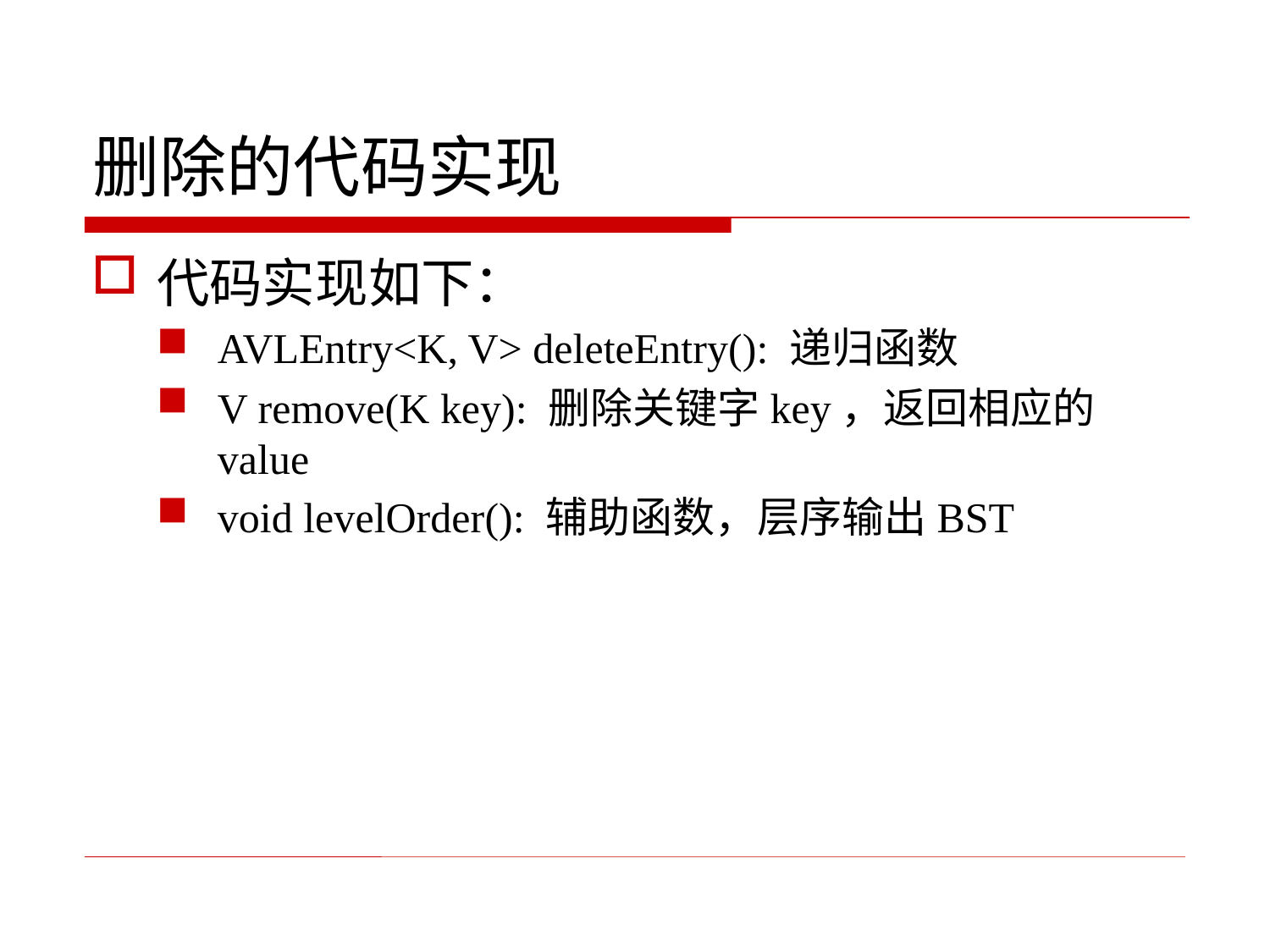

# 删除的代码实现
代码实现如下：
AVLEntry<K, V> deleteEntry(): 递归函数
V remove(K key): 删除关键字key，返回相应的value
void levelOrder(): 辅助函数，层序输出BST